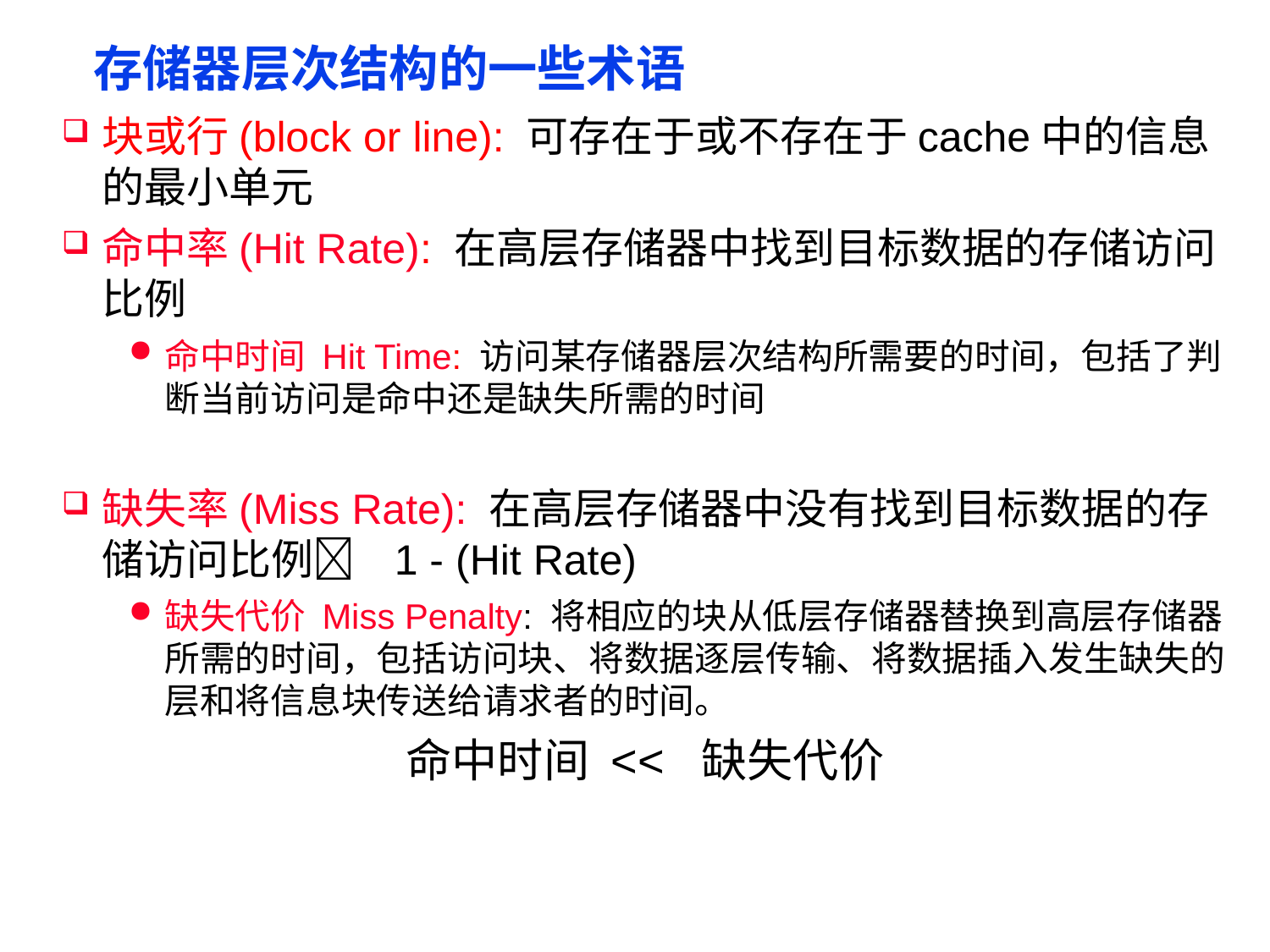

# 存储器层次结构的一些术语
块或行(block or line): 可存在于或不存在于cache中的信息的最小单元
命中率(Hit Rate): 在高层存储器中找到目标数据的存储访问比例
命中时间 Hit Time: 访问某存储器层次结构所需要的时间，包括了判断当前访问是命中还是缺失所需的时间

缺失率(Miss Rate): 在高层存储器中没有找到目标数据的存储访问比例⇒   1 - (Hit Rate)
缺失代价 Miss Penalty: 将相应的块从低层存储器替换到高层存储器所需的时间，包括访问块、将数据逐层传输、将数据插入发生缺失的层和将信息块传送给请求者的时间。
命中时间 <<  缺失代价